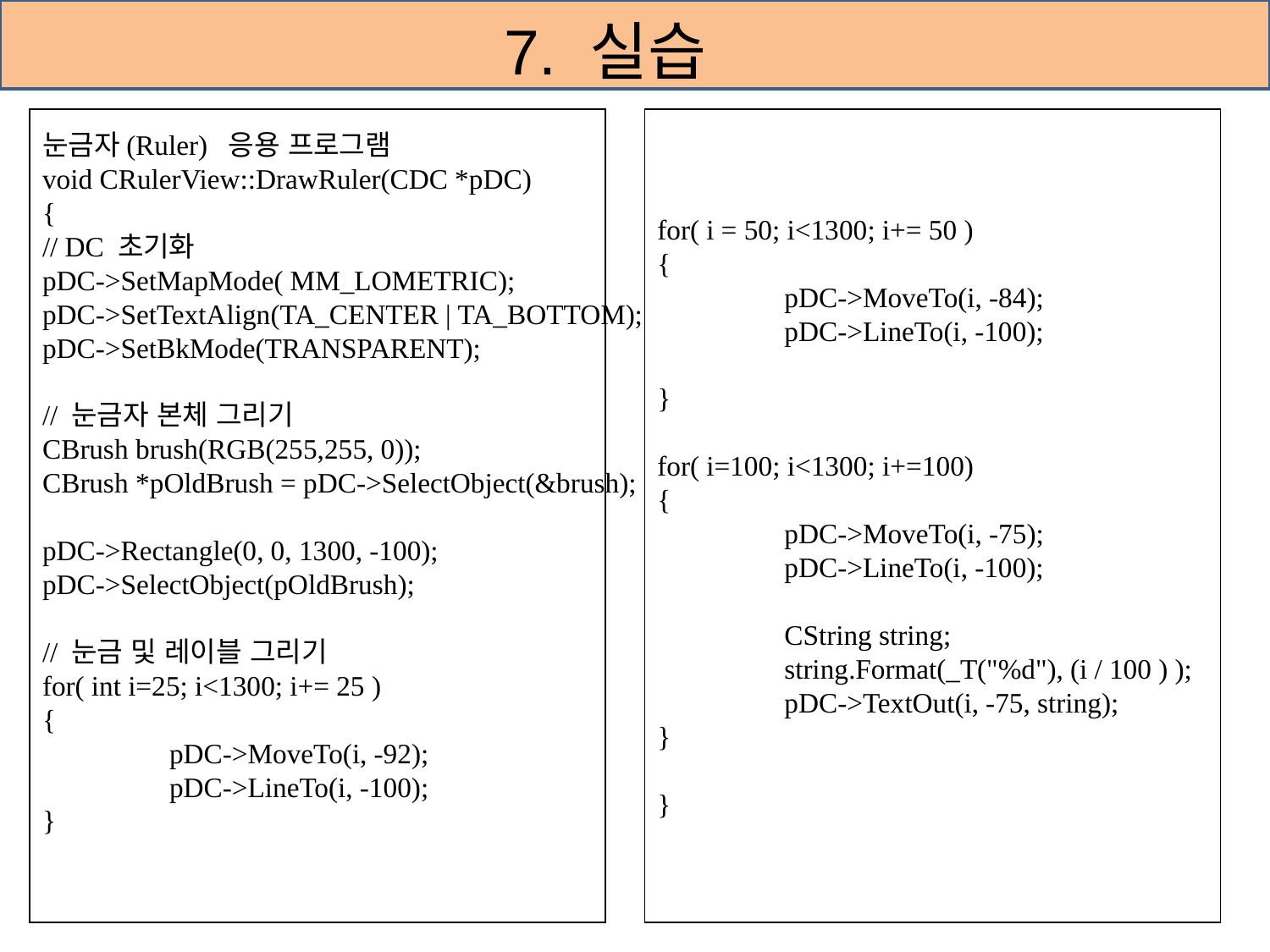

# 7. 실습
눈금자(Ruler)  응용 프로그램
void CRulerView::DrawRuler(CDC *pDC)
{
// DC 초기화
pDC->SetMapMode( MM_LOMETRIC);
pDC->SetTextAlign(TA_CENTER | TA_BOTTOM);
pDC->SetBkMode(TRANSPARENT);

// 눈금자 본체 그리기
CBrush brush(RGB(255,255, 0));
CBrush *pOldBrush = pDC->SelectObject(&brush);

pDC->Rectangle(0, 0, 1300, -100);
pDC->SelectObject(pOldBrush);

// 눈금 및 레이블 그리기
for( int i=25; i<1300; i+= 25 )
{
	pDC->MoveTo(i, -92);
	pDC->LineTo(i, -100);
}

for( i = 50; i<1300; i+= 50 )
{
	pDC->MoveTo(i, -84);
	pDC->LineTo(i, -100);

}

for( i=100; i<1300; i+=100)
{
	pDC->MoveTo(i, -75);
	pDC->LineTo(i, -100);

	CString string;
	string.Format(_T("%d"), (i / 100 ) );
	pDC->TextOut(i, -75, string);
}

}